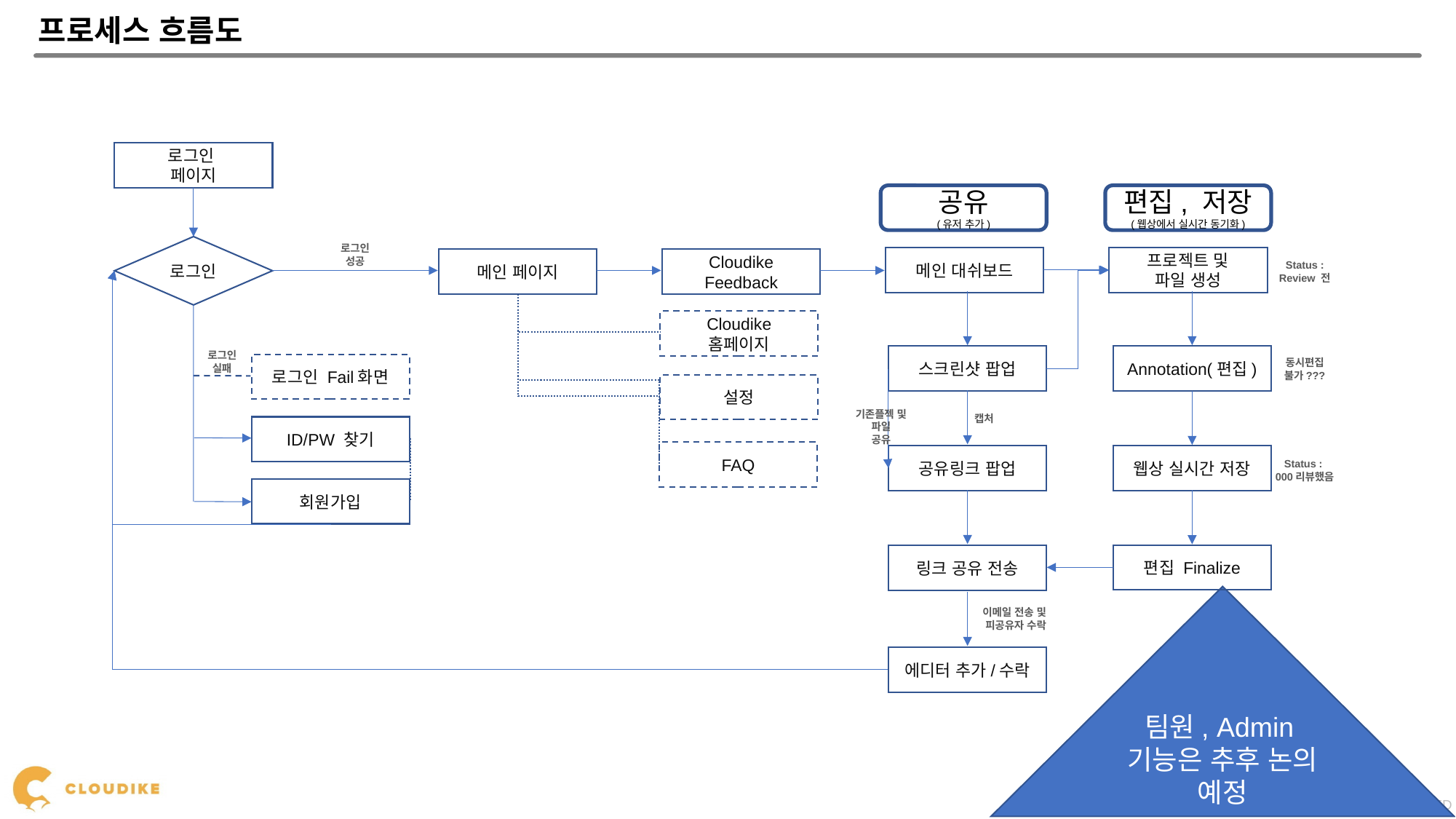

프로세스 흐름도
로그인
페이지
공유
(유저 추가)
편집, 저장
(웹상에서 실시간 동기화)
로그인
로그인
성공
메인 대쉬보드
프로젝트 및
파일 생성
Cloudike
Feedback
메인 페이지
Status : Review 전
Cloudike
홈페이지
로그인
실패
스크린샷 팝업
Annotation(편집)
동시편집 불가???
로그인 Fail화면
설정
기존플젝 및 파일
공유
캡처
ID/PW 찾기
FAQ
공유링크 팝업
웹상 실시간 저장
Status :
000리뷰했음
회원가입
편집 Finalize
링크 공유 전송
팀원, Admin기능은 추후 논의 예정
이메일 전송 및
피공유자 수락
에디터 추가/수락